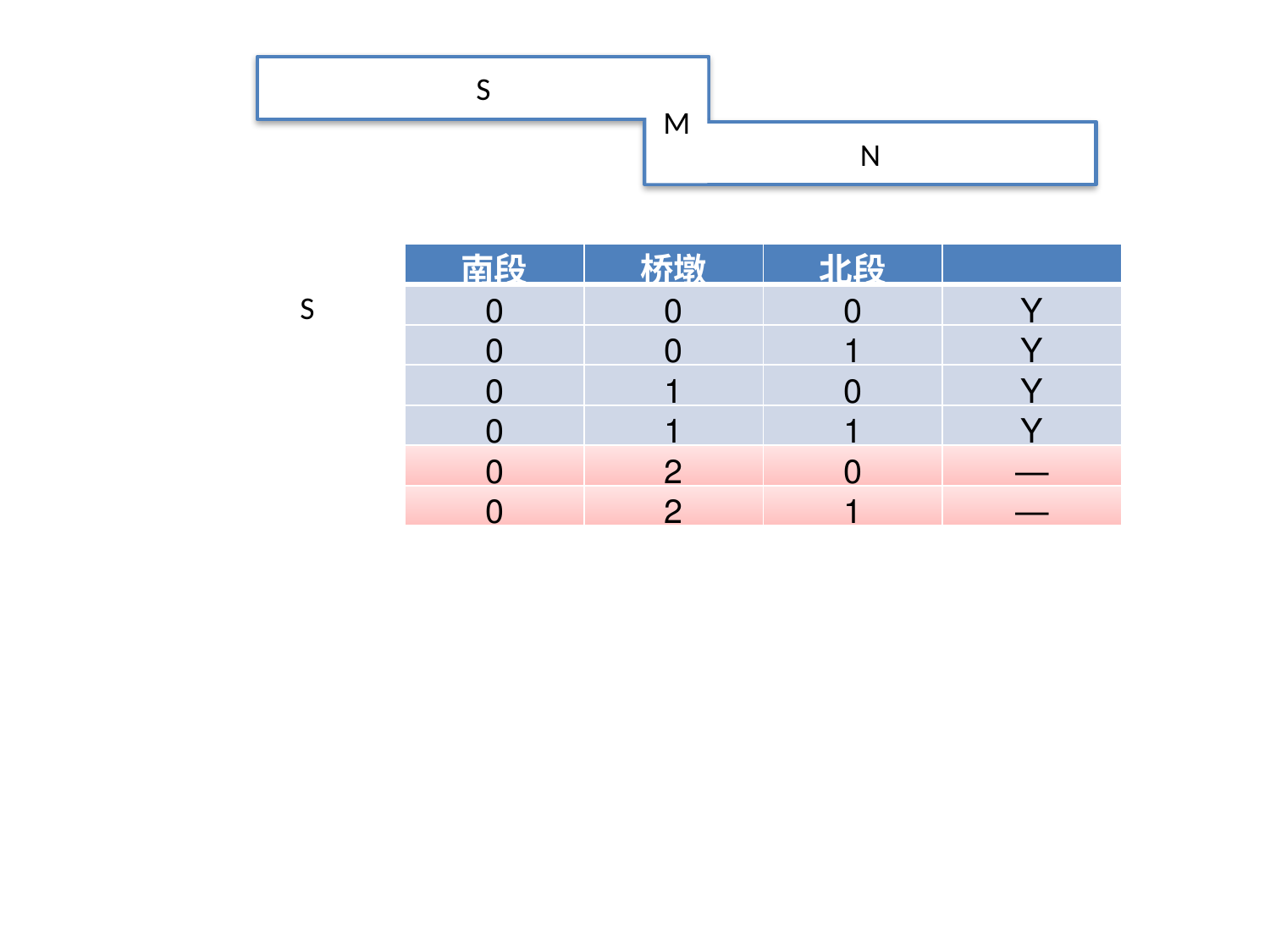

S
M
N
| 南段 | 桥墩 | 北段 |  |
| --- | --- | --- | --- |
| 0 | 0 | 0 | Y |
| 0 | 0 | 1 | Y |
| 0 | 1 | 0 | Y |
| 0 | 1 | 1 | Y |
| 0 | 2 | 0 | — |
| 0 | 2 | 1 | — |
S